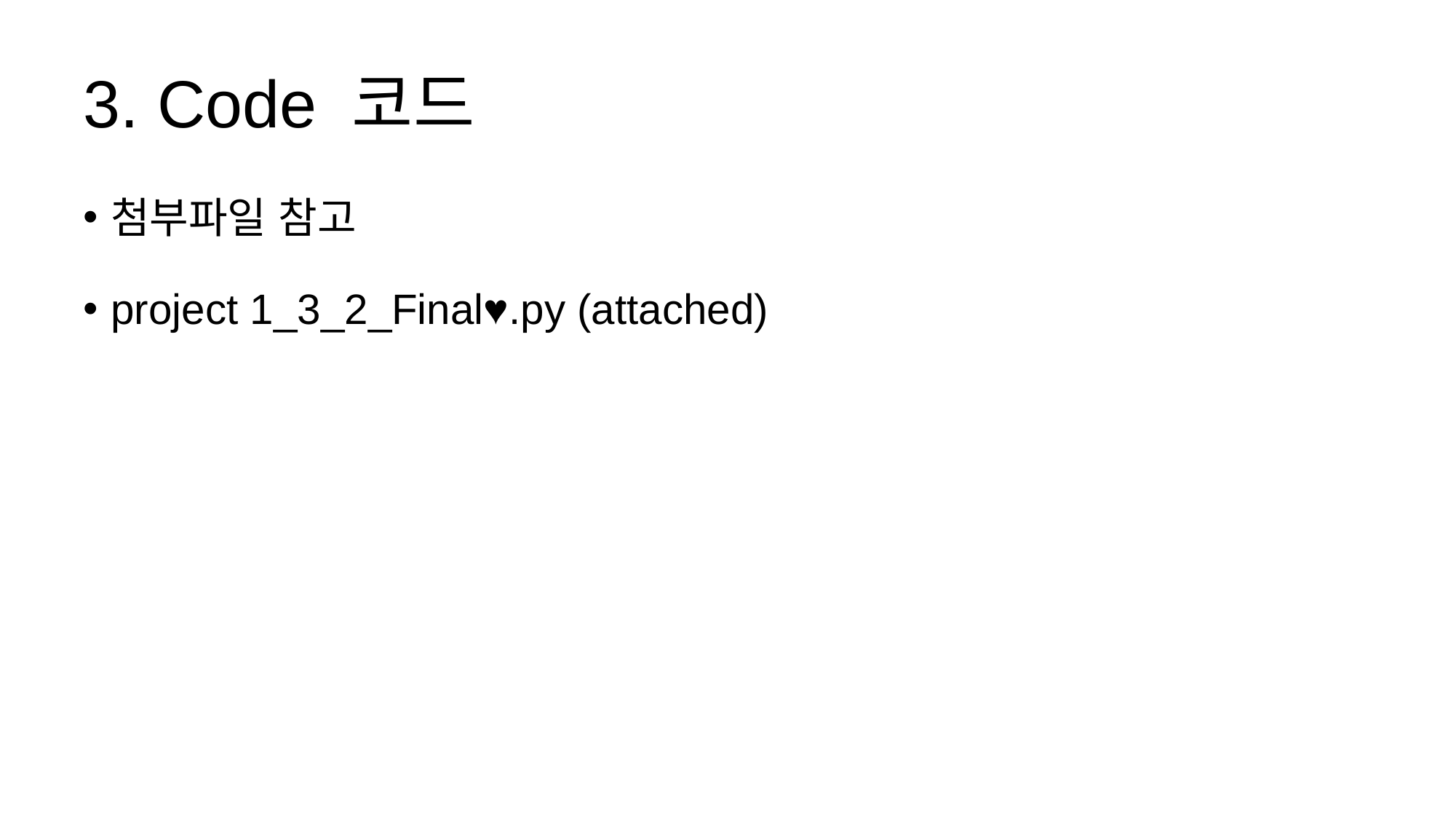

# 3. Code 코드
첨부파일 참고

project 1_3_2_Final♥.py (attached)